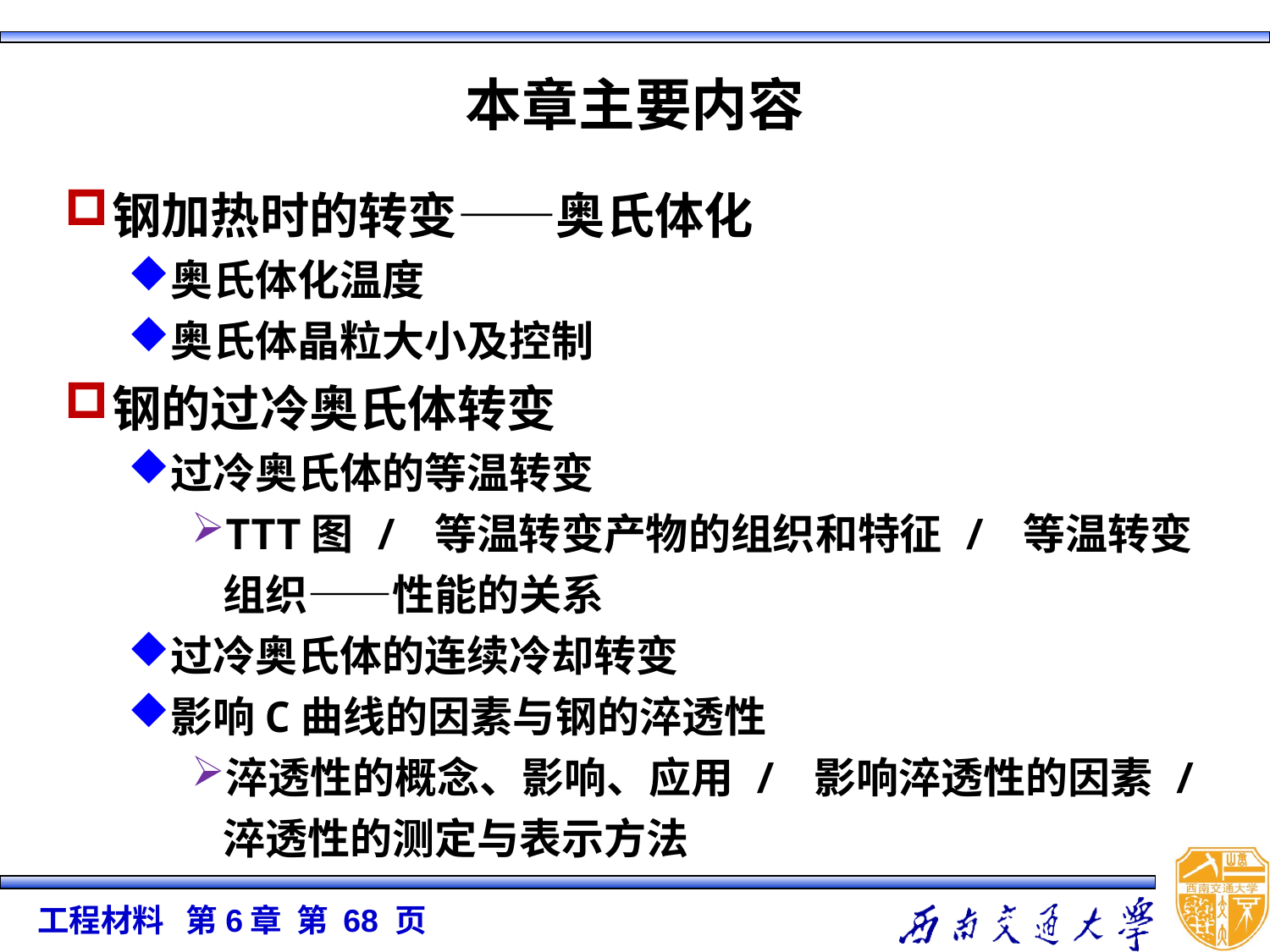

# 本章主要内容
钢加热时的转变——奥氏体化
奥氏体化温度
奥氏体晶粒大小及控制
钢的过冷奥氏体转变
过冷奥氏体的等温转变
TTT图 / 等温转变产物的组织和特征 / 等温转变组织——性能的关系
过冷奥氏体的连续冷却转变
影响C曲线的因素与钢的淬透性
淬透性的概念、影响、应用 / 影响淬透性的因素 / 淬透性的测定与表示方法